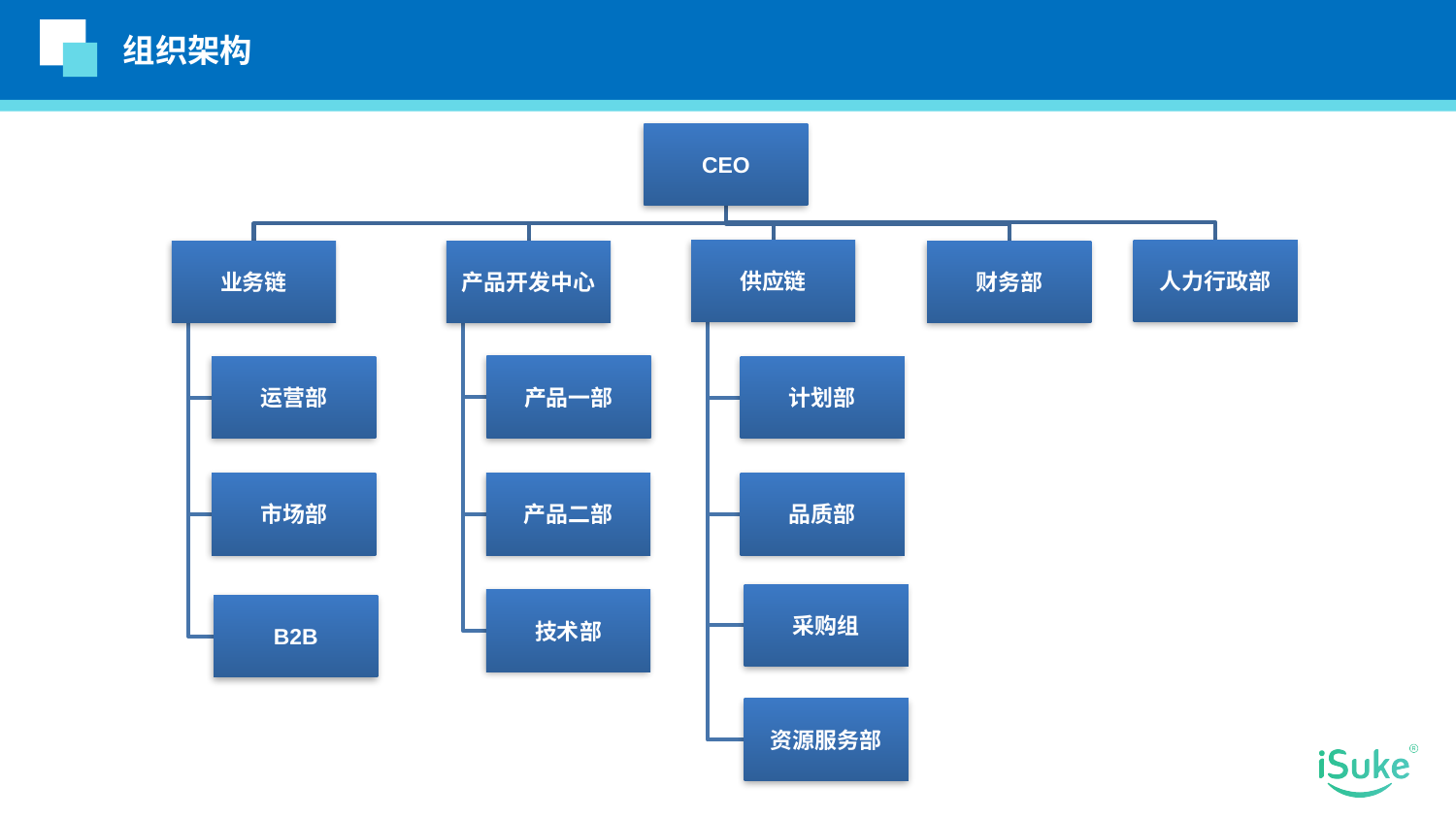

组织架构

CEO
业务链
运营部
市场部
B2B
产品开发中心
产品一部
产品二部
技术部
供应链
计划部
品质部
采购组
资源服务部
财务部
人力行政部